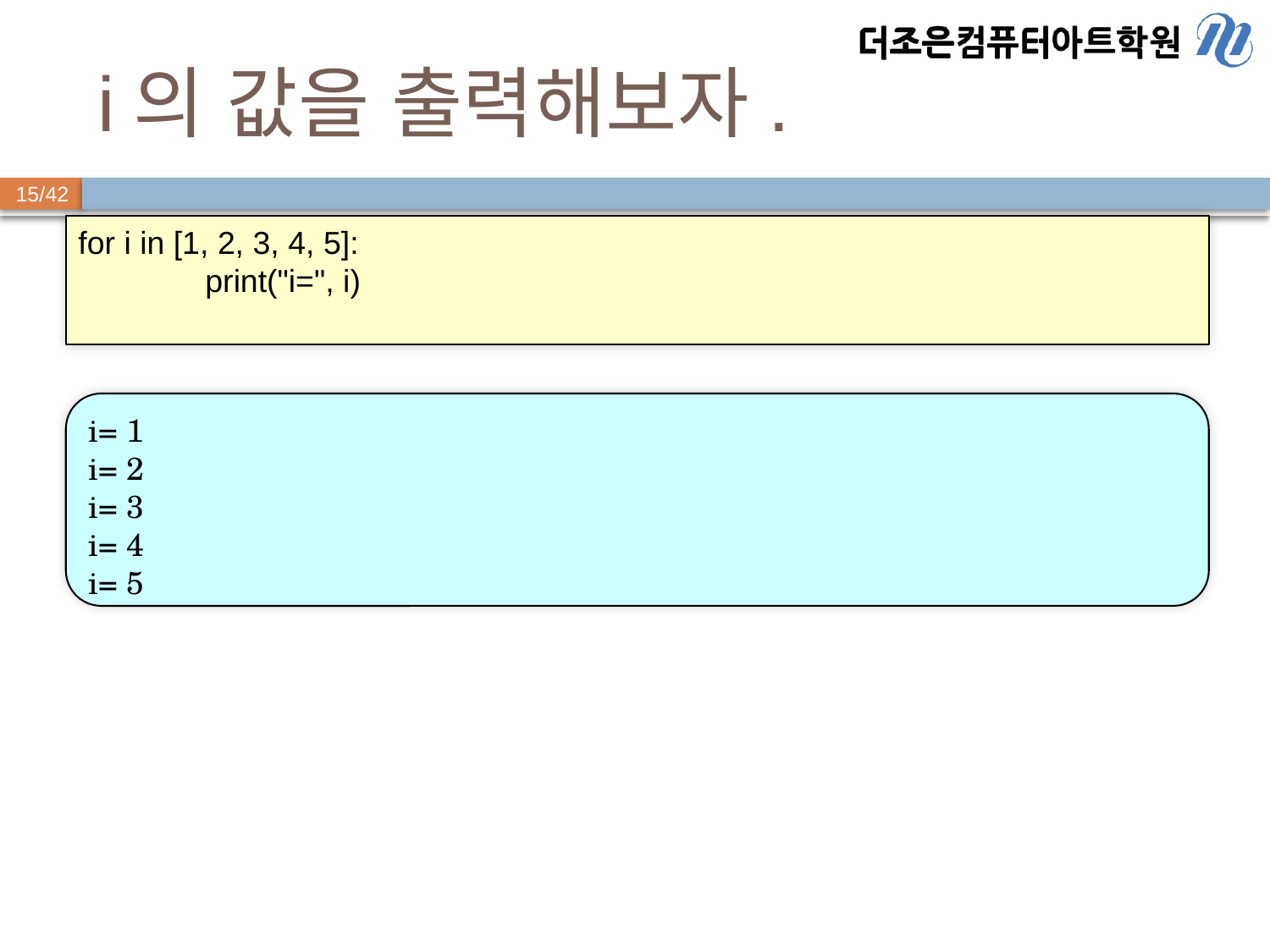

# i의 값을 출력해보자.
for i in [1, 2, 3, 4, 5]:
	print("i=", i)
i= 1
i= 2
i= 3
i= 4
i= 5